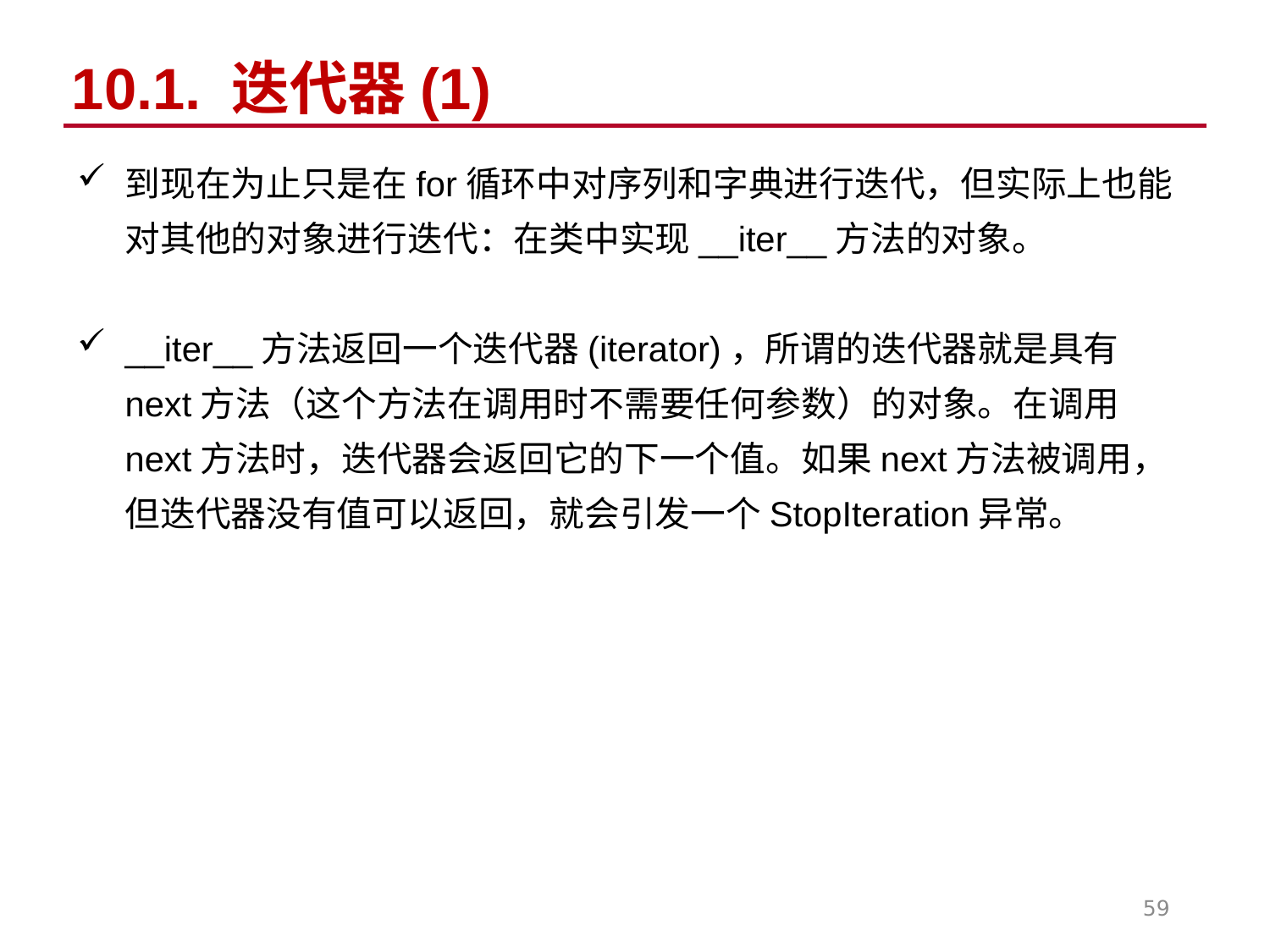

10.1. 迭代器(1)
到现在为止只是在for循环中对序列和字典进行迭代，但实际上也能对其他的对象进行迭代：在类中实现__iter__方法的对象。

__iter__方法返回一个迭代器(iterator)，所谓的迭代器就是具有next方法（这个方法在调用时不需要任何参数）的对象。在调用next方法时，迭代器会返回它的下一个值。如果next方法被调用，但迭代器没有值可以返回，就会引发一个StopIteration异常。
59